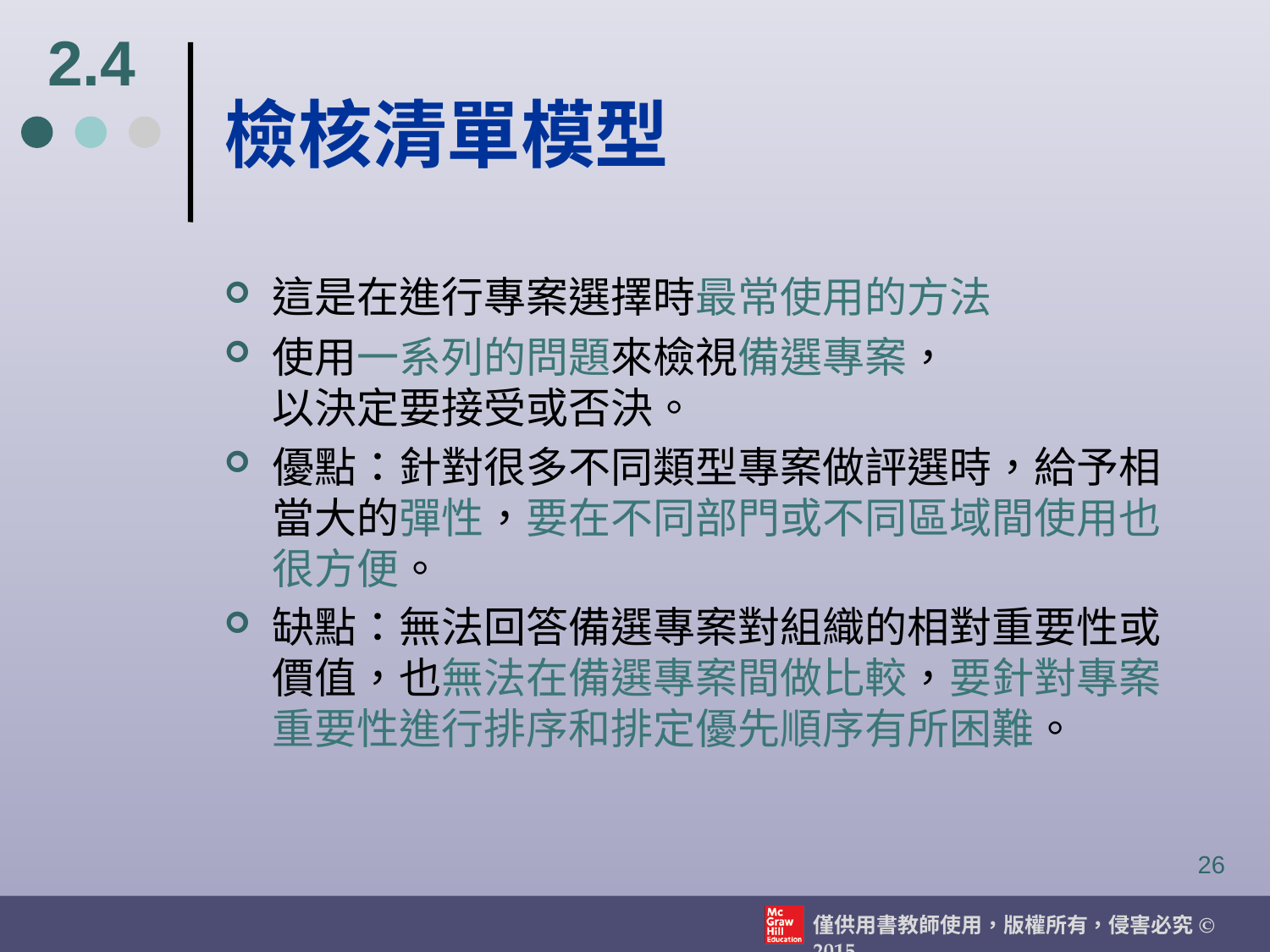

2.4
# 檢核清單模型
這是在進行專案選擇時最常使用的方法
使用一系列的問題來檢視備選專案，
以決定要接受或否決。
優點：針對很多不同類型專案做評選時，給予相當大的彈性，要在不同部門或不同區域間使用也很方便。
缺點：無法回答備選專案對組織的相對重要性或價值，也無法在備選專案間做比較，要針對專案重要性進行排序和排定優先順序有所困難。
26